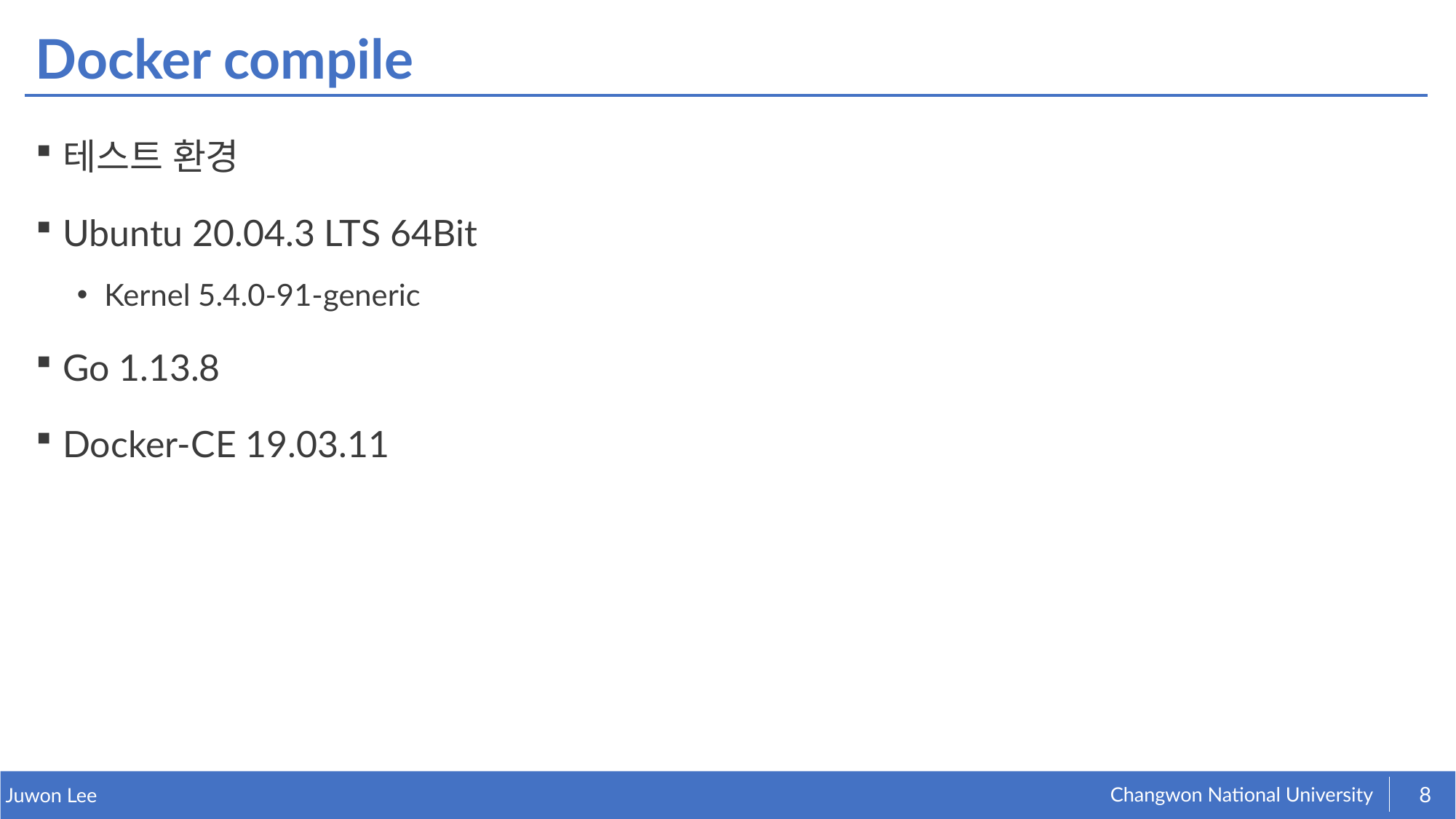

# Docker compile
테스트 환경
Ubuntu 20.04.3 LTS 64Bit
Kernel 5.4.0-91-generic
Go 1.13.8
Docker-CE 19.03.11
8